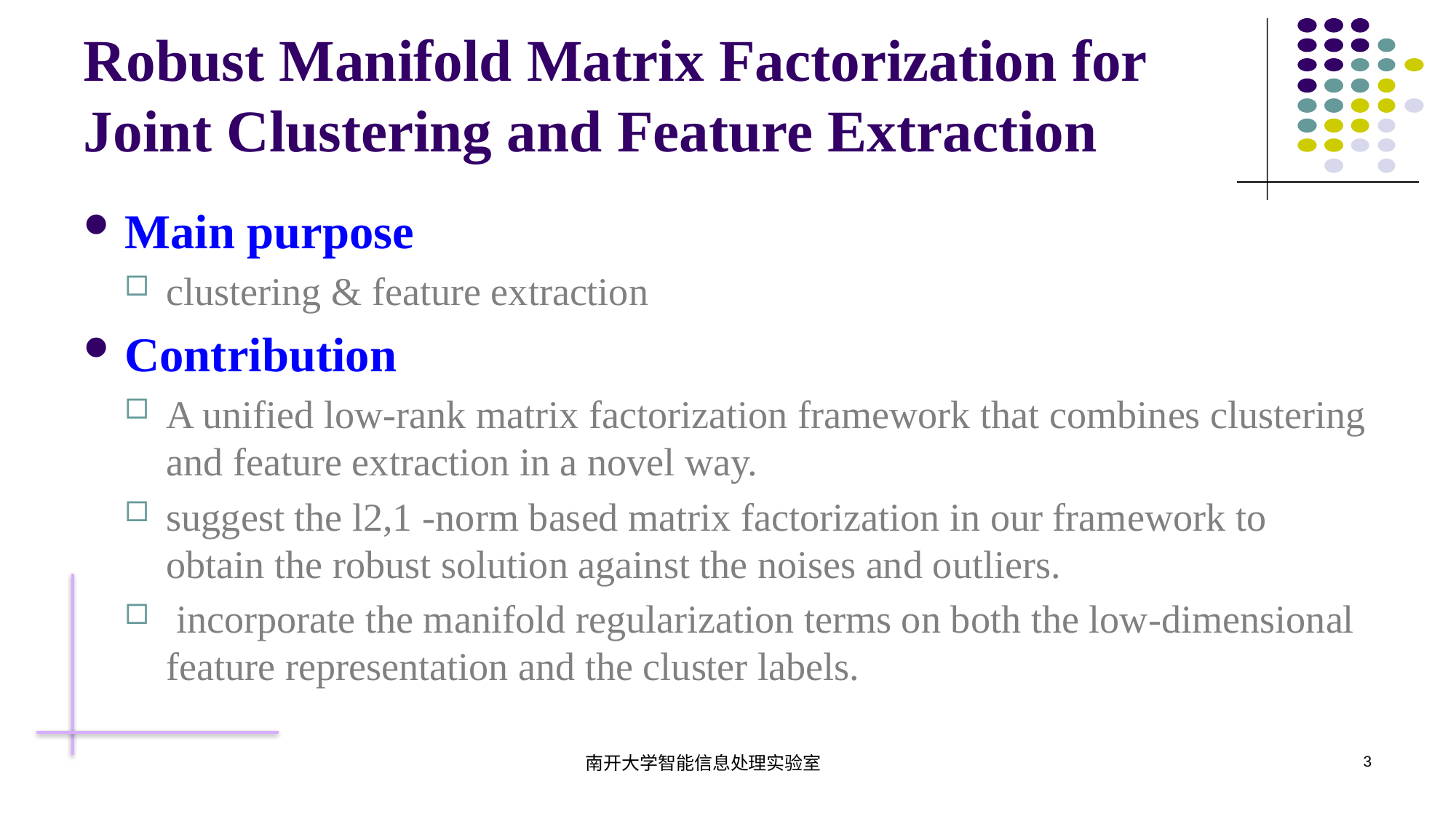

# Robust Manifold Matrix Factorization for Joint Clustering and Feature Extraction
Main purpose
clustering & feature extraction
Contribution
A unified low-rank matrix factorization framework that combines clustering and feature extraction in a novel way.
suggest the l2,1 -norm based matrix factorization in our framework to obtain the robust solution against the noises and outliers.
 incorporate the manifold regularization terms on both the low-dimensional feature representation and the cluster labels.
南开大学智能信息处理实验室
3